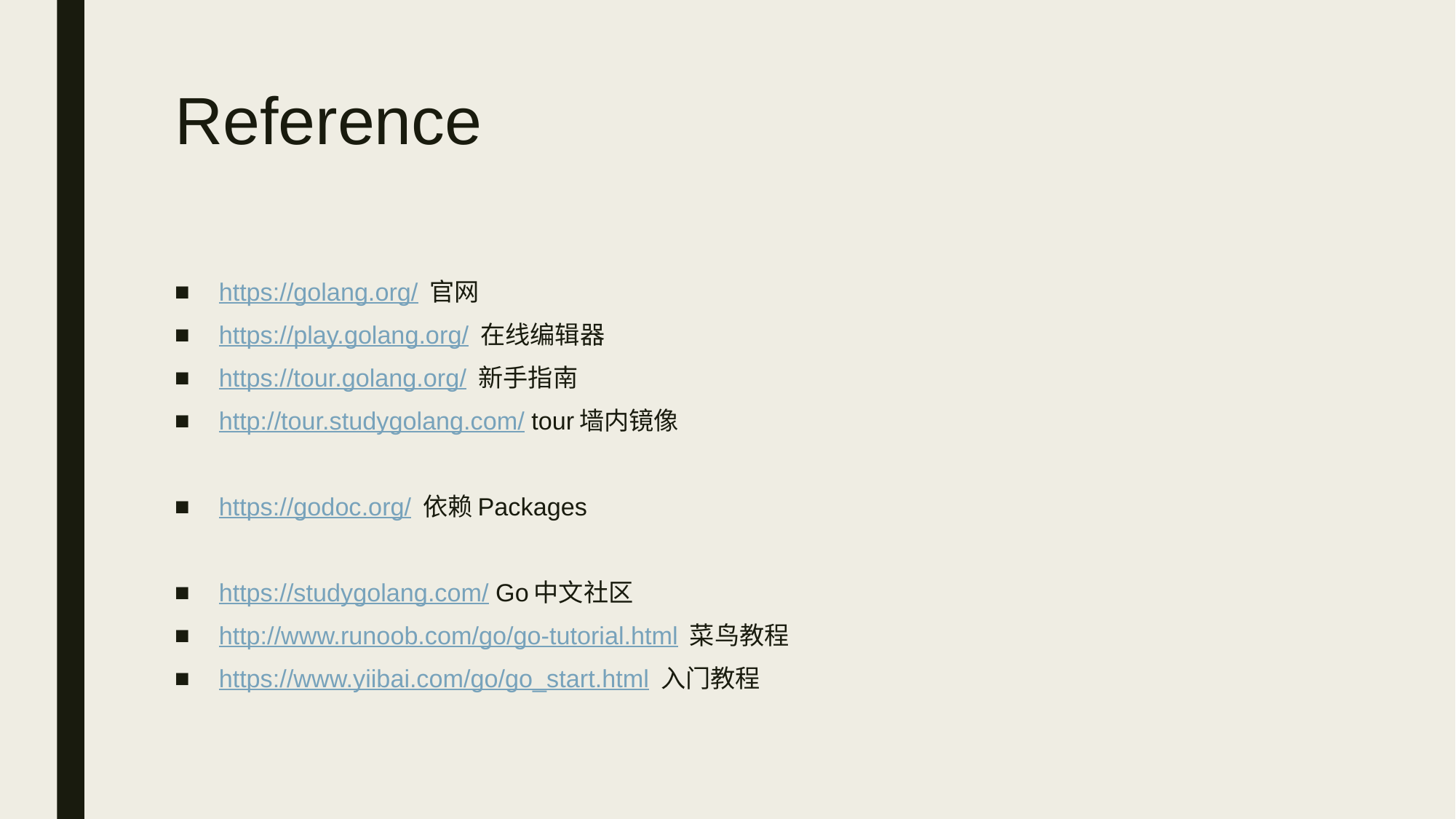

# Reference
https://golang.org/ 官网
https://play.golang.org/ 在线编辑器
https://tour.golang.org/ 新手指南
http://tour.studygolang.com/ tour墙内镜像

https://godoc.org/ 依赖Packages

https://studygolang.com/ Go中文社区
http://www.runoob.com/go/go-tutorial.html 菜鸟教程
https://www.yiibai.com/go/go_start.html 入门教程